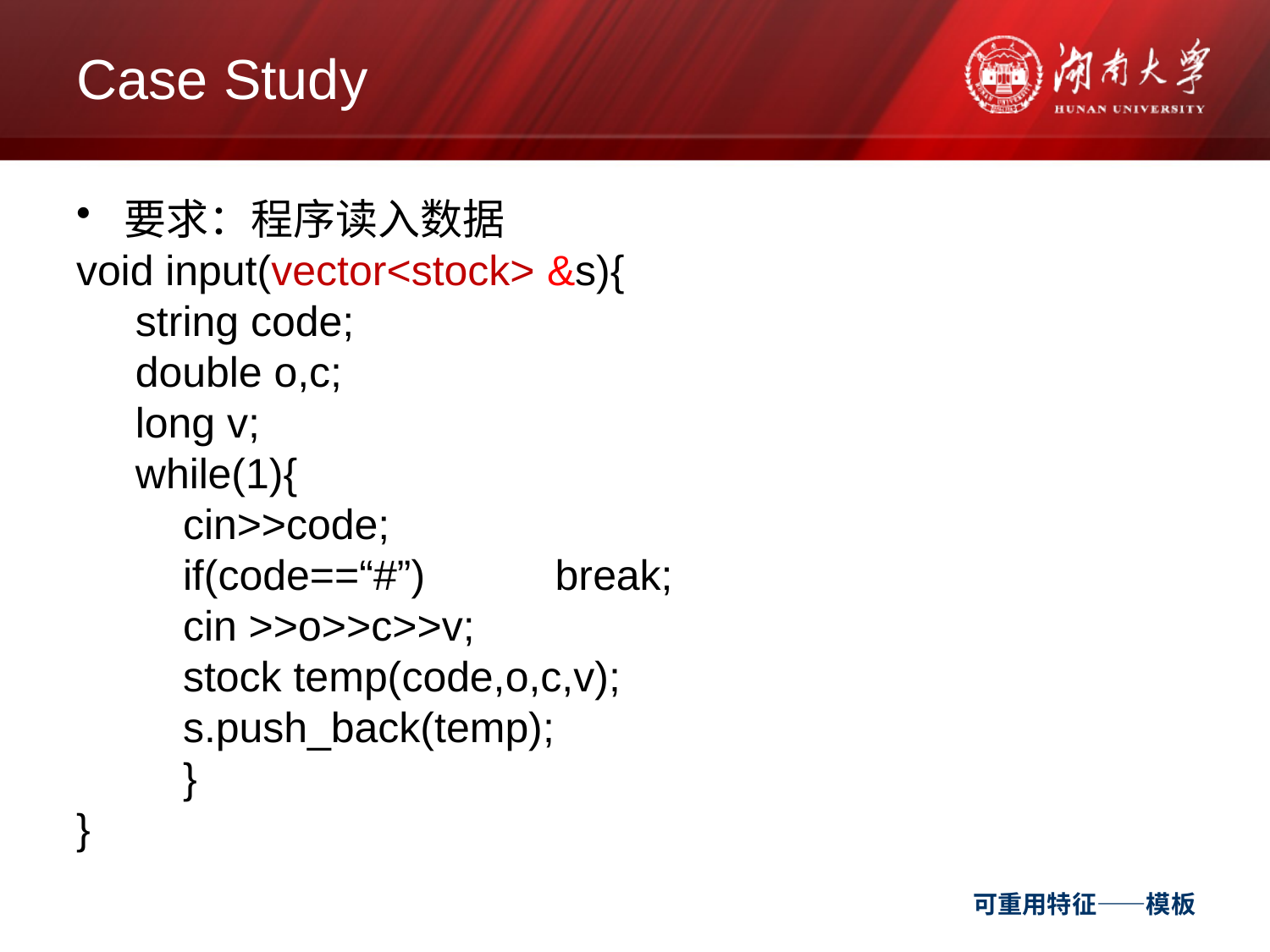

# Case Study
要求：程序读入数据
void input(vector<stock> &s){
     string code;
     double o,c;
     long v;
     while(1){
         cin>>code;
         if(code==“#”)           break;
         cin >>o>>c>>v;
         stock temp(code,o,c,v);
         s.push_back(temp);
         }
}